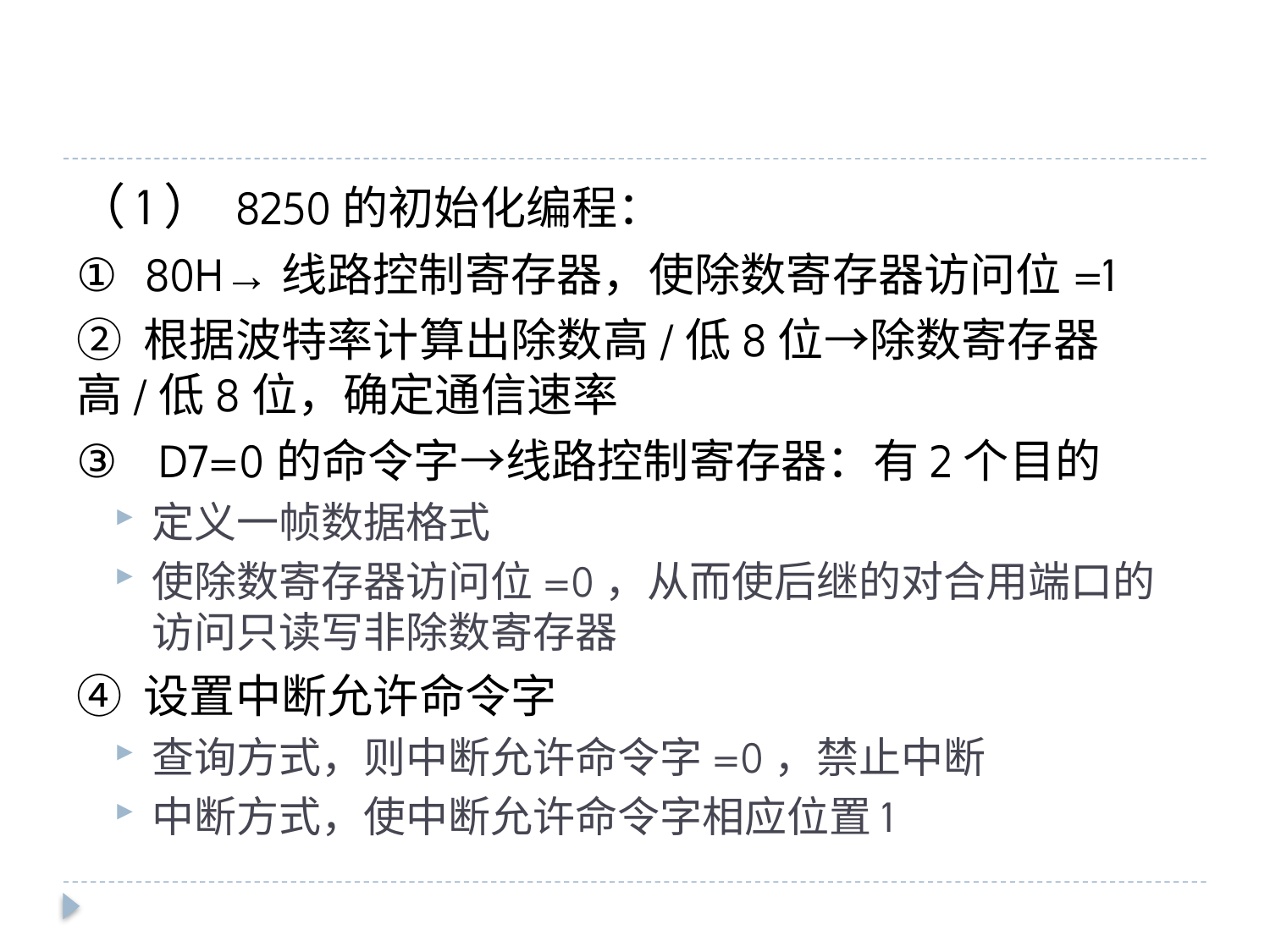

#
（1） 8250的初始化编程：
①  80H→线路控制寄存器，使除数寄存器访问位=1
② 根据波特率计算出除数高/低8位→除数寄存器高/低8位，确定通信速率
③   D7=0的命令字→线路控制寄存器：有2个目的
定义一帧数据格式
使除数寄存器访问位=0，从而使后继的对合用端口的访问只读写非除数寄存器
④ 设置中断允许命令字
查询方式，则中断允许命令字=0，禁止中断
中断方式，使中断允许命令字相应位置1